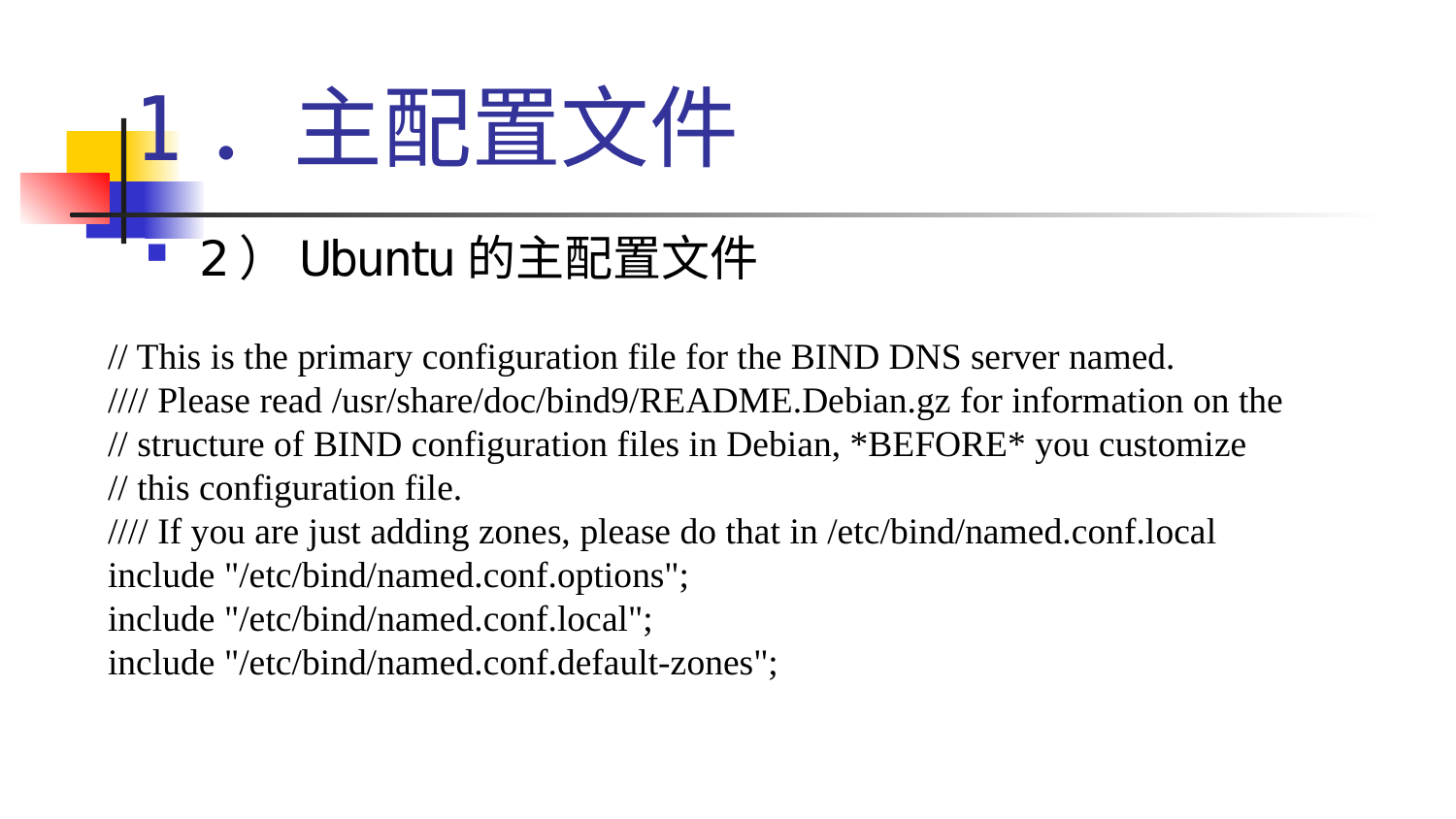

# 1．主配置文件
2）Ubuntu的主配置文件
// This is the primary configuration file for the BIND DNS server named.
//// Please read /usr/share/doc/bind9/README.Debian.gz for information on the
// structure of BIND configuration files in Debian, *BEFORE* you customize
// this configuration file.
//// If you are just adding zones, please do that in /etc/bind/named.conf.local
include "/etc/bind/named.conf.options";
include "/etc/bind/named.conf.local";
include "/etc/bind/named.conf.default-zones";